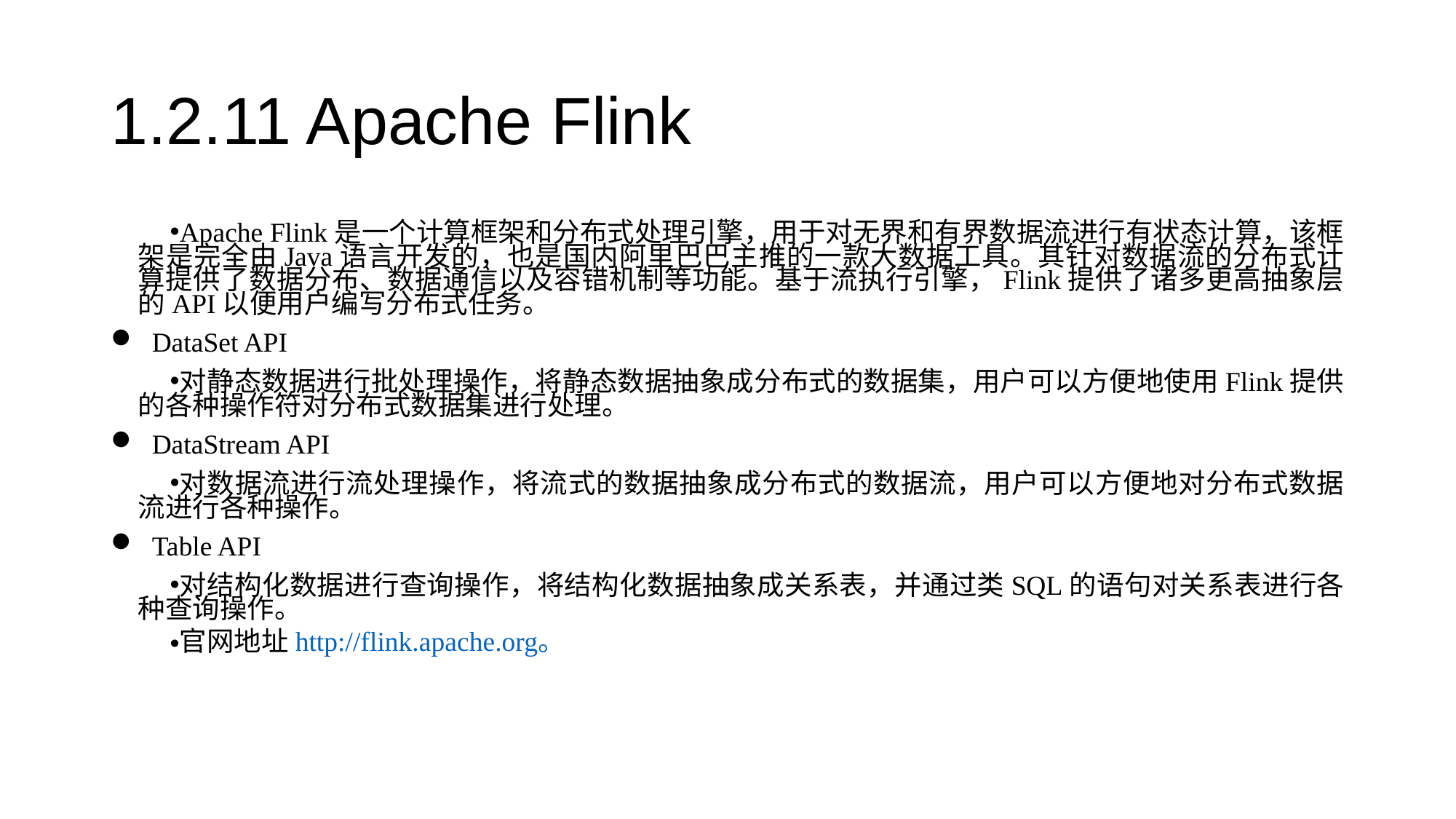

# 1.2.11 Apache Flink
Apache Flink是一个计算框架和分布式处理引擎，用于对无界和有界数据流进行有状态计算，该框架是完全由Java语言开发的，也是国内阿里巴巴主推的一款大数据工具。其针对数据流的分布式计算提供了数据分布、数据通信以及容错机制等功能。基于流执行引擎，Flink提供了诸多更高抽象层的API以便用户编写分布式任务。
DataSet API
对静态数据进行批处理操作，将静态数据抽象成分布式的数据集，用户可以方便地使用Flink提供的各种操作符对分布式数据集进行处理。
DataStream API
对数据流进行流处理操作，将流式的数据抽象成分布式的数据流，用户可以方便地对分布式数据流进行各种操作。
Table API
对结构化数据进行查询操作，将结构化数据抽象成关系表，并通过类SQL的语句对关系表进行各种查询操作。
官网地址http://flink.apache.org。